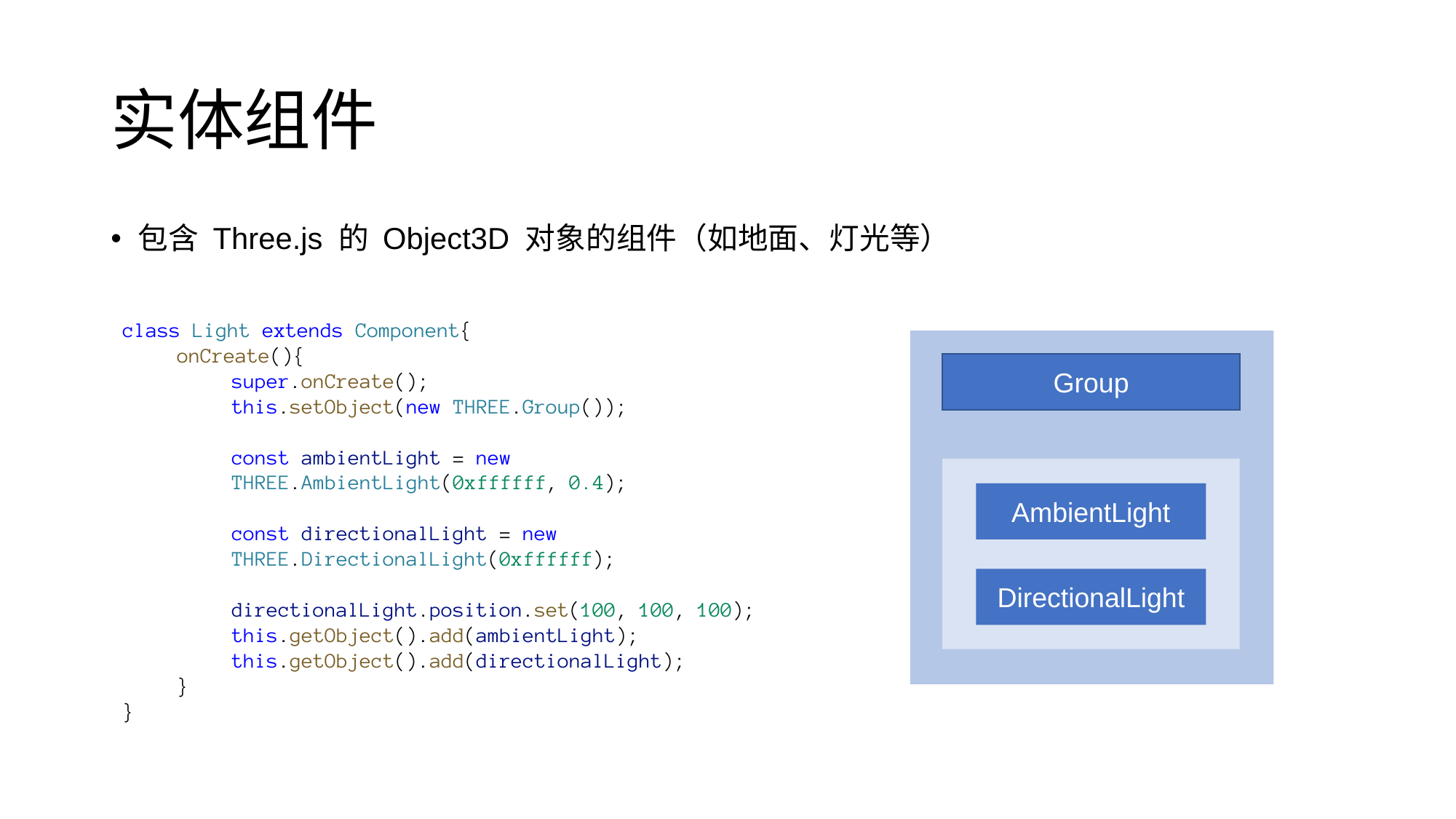

# 实体组件
包含 Three.js 的 Object3D 对象的组件（如地面、灯光等）
class Light extends Component{
onCreate(){
super.onCreate();
this.setObject(new THREE.Group());
const ambientLight = new THREE.AmbientLight(0xffffff, 0.4);

const directionalLight = new THREE.DirectionalLight(0xffffff);

directionalLight.position.set(100, 100, 100);
this.getObject().add(ambientLight);
this.getObject().add(directionalLight);
}
}

Group

AmbientLight
DirectionalLight